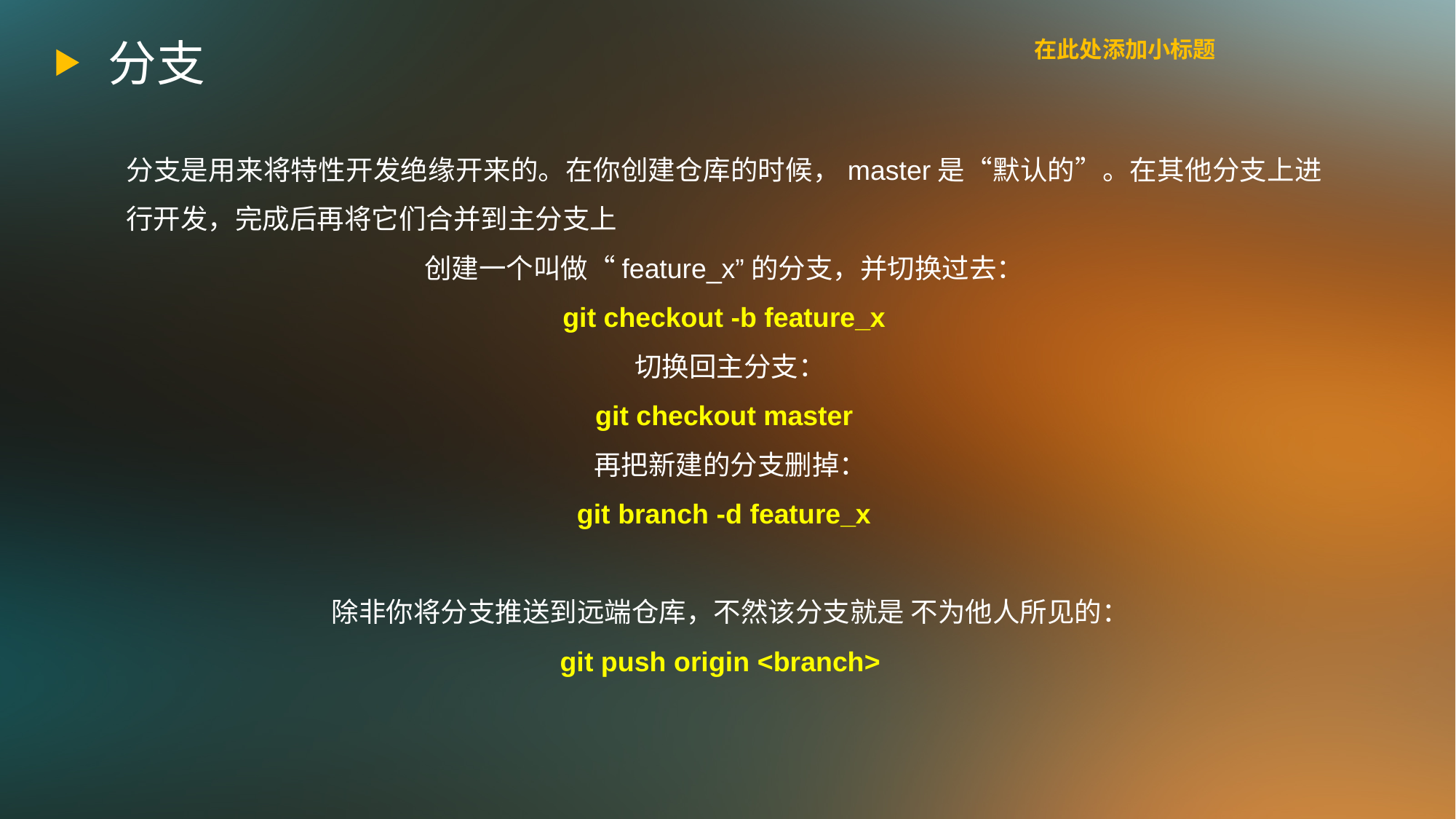

分支

在此处添加小标题
分支是用来将特性开发绝缘开来的。在你创建仓库的时候，master是“默认的”。在其他分支上进行开发，完成后再将它们合并到主分支上
创建一个叫做“feature_x”的分支，并切换过去：
git checkout -b feature_x
 切换回主分支：
git checkout master
 再把新建的分支删掉：
git branch -d feature_x

 除非你将分支推送到远端仓库，不然该分支就是 不为他人所见的：
git push origin <branch>